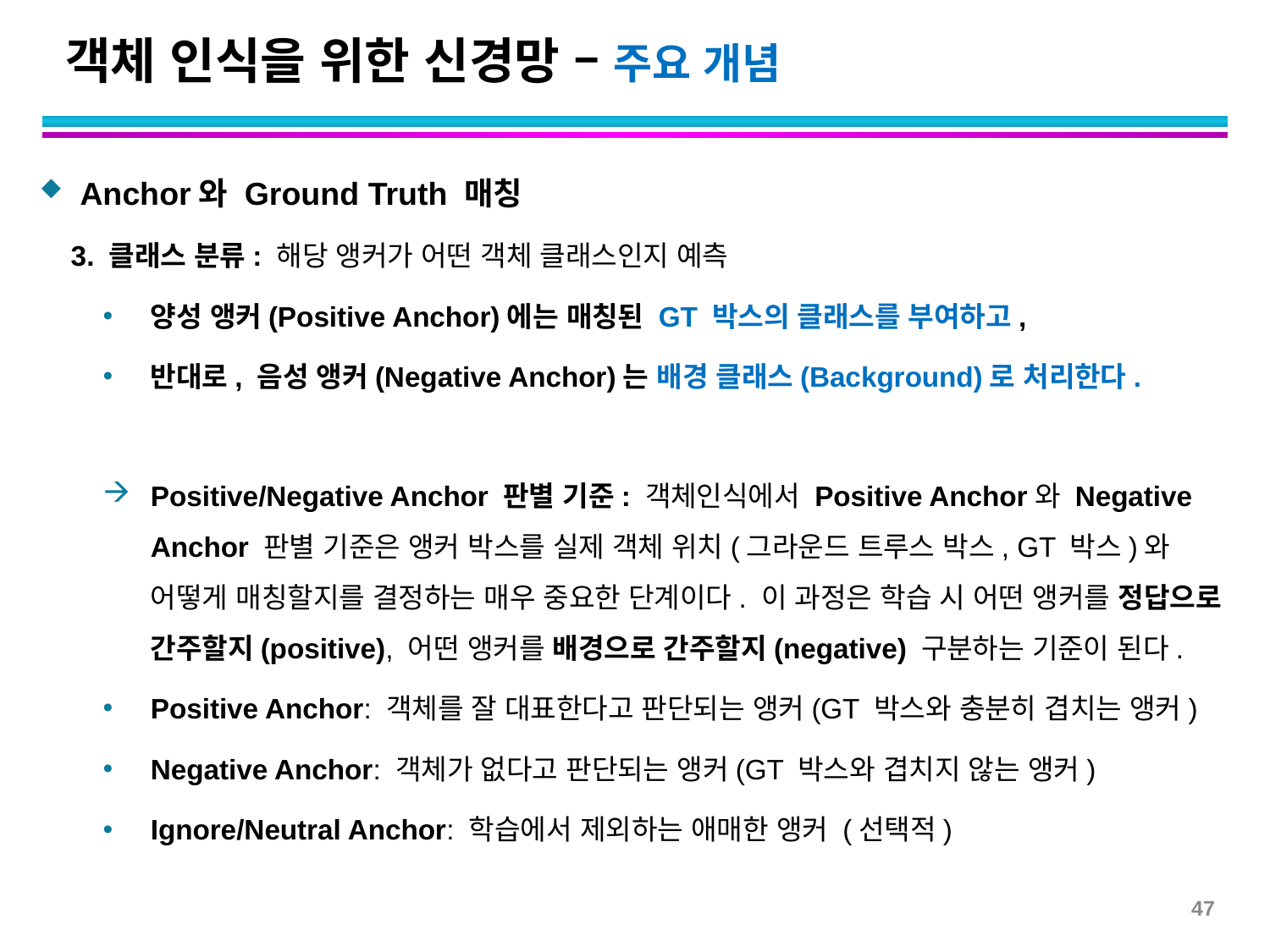

# 객체 인식을 위한 신경망 – 주요 개념
Anchor와 Ground Truth 매칭
    3. 클래스 분류: 해당 앵커가 어떤 객체 클래스인지 예측
양성 앵커(Positive Anchor)에는 매칭된 GT 박스의 클래스를 부여하고,
반대로, 음성 앵커(Negative Anchor)는 배경 클래스(Background)로 처리한다.

Positive/Negative Anchor 판별 기준: 객체인식에서 Positive Anchor와 Negative Anchor 판별 기준은 앵커 박스를 실제 객체 위치(그라운드 트루스 박스, GT 박스)와 어떻게 매칭할지를 결정하는 매우 중요한 단계이다. 이 과정은 학습 시 어떤 앵커를 정답으로 간주할지(positive), 어떤 앵커를 배경으로 간주할지(negative) 구분하는 기준이 된다.
Positive Anchor: 객체를 잘 대표한다고 판단되는 앵커(GT 박스와 충분히 겹치는 앵커)
Negative Anchor: 객체가 없다고 판단되는 앵커(GT 박스와 겹치지 않는 앵커)
Ignore/Neutral Anchor: 학습에서 제외하는 애매한 앵커 (선택적)

47